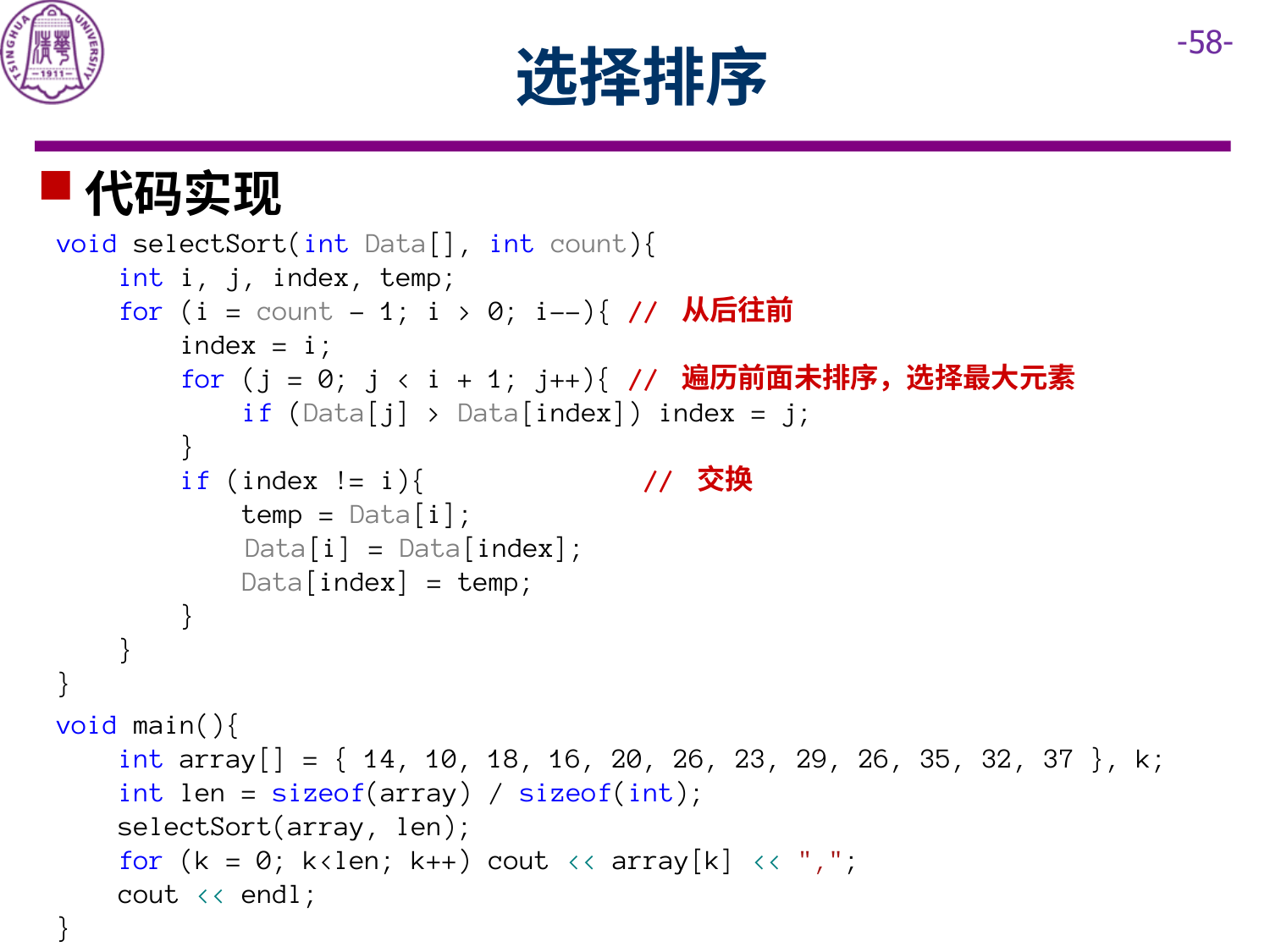

# 选择排序
代码实现
void selectSort(int Data[], int count){
    int i, j, index, temp;
    for (i = count - 1; i > 0; i--){ // 从后往前
        index = i;
        for (j = 0; j < i + 1; j++){ // 遍历前面未排序，选择最大元素
            if (Data[j] > Data[index]) index = j;
        }
        if (index != i){              // 交换
            temp = Data[i];
	    Data[i] = Data[index];
            Data[index] = temp;
        }
    }
}
void main(){
    int array[] = { 14, 10, 18, 16, 20, 26, 23, 29, 26, 35, 32, 37 }, k;
    int len = sizeof(array) / sizeof(int);
    selectSort(array, len);
    for (k = 0; k<len; k++) cout << array[k] << ",";
    cout << endl;
}